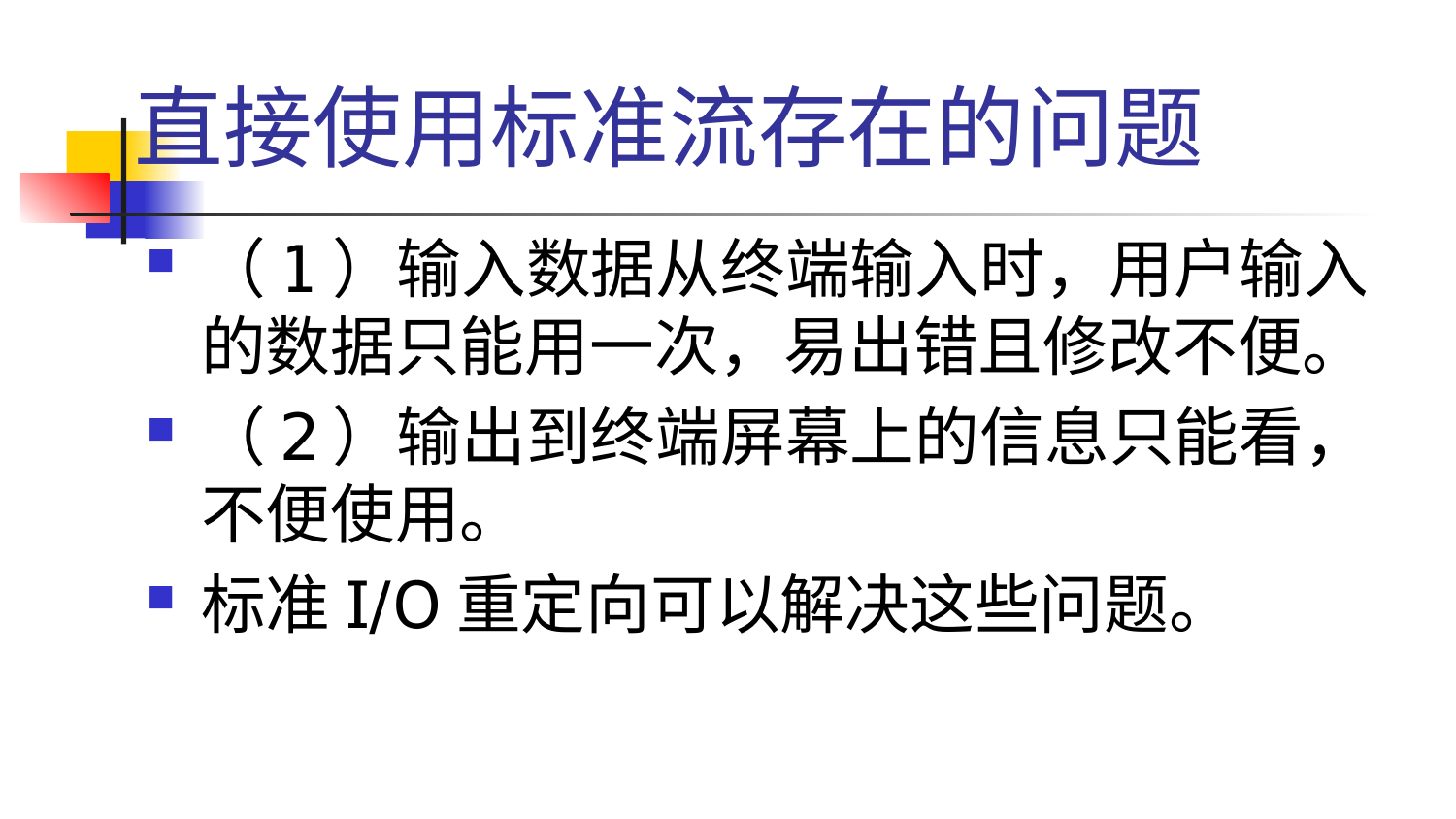

# 直接使用标准流存在的问题
（1）输入数据从终端输入时，用户输入的数据只能用一次，易出错且修改不便。
（2）输出到终端屏幕上的信息只能看，不便使用。
标准I/O重定向可以解决这些问题。